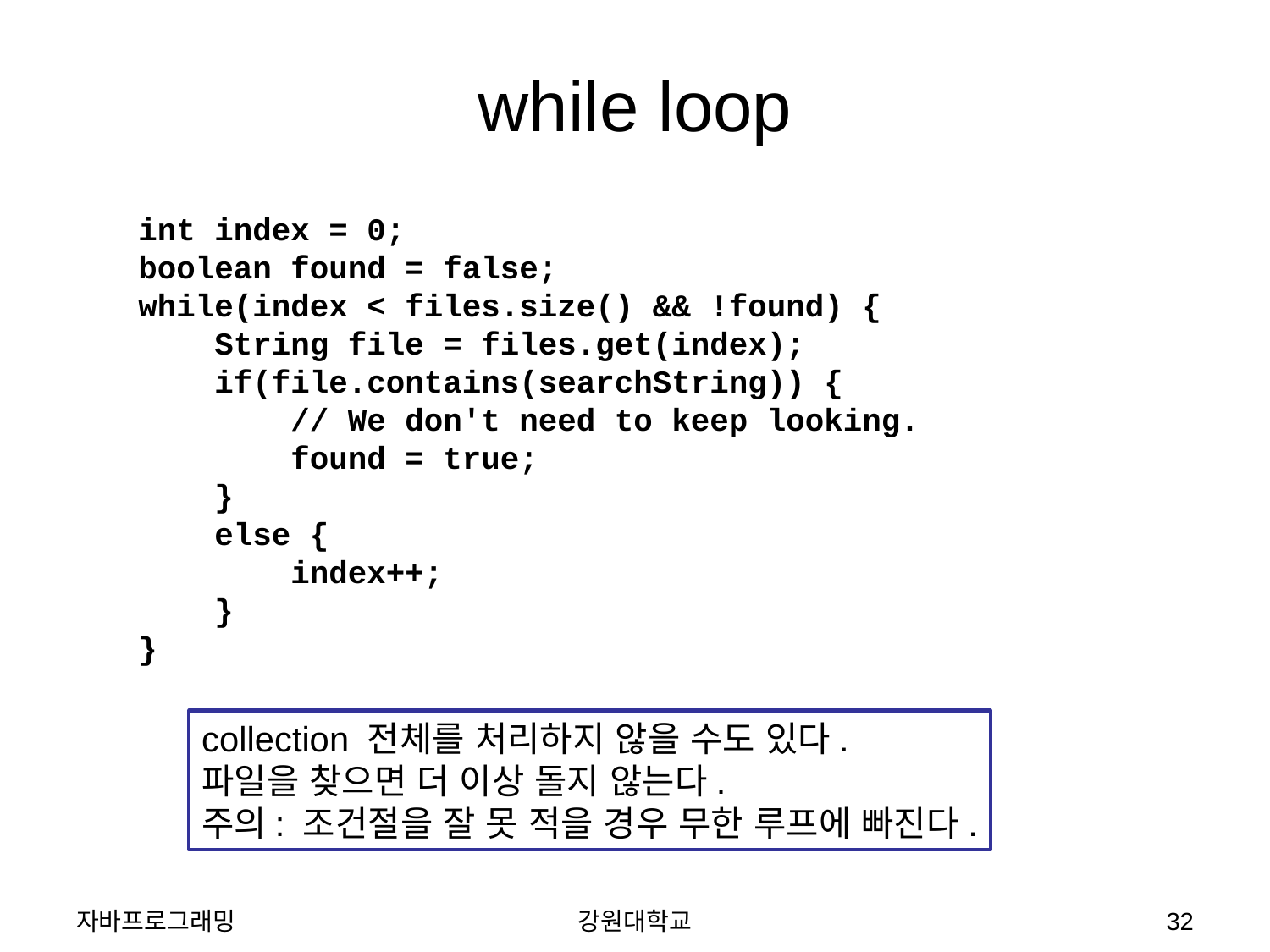

# while loop
int index = 0;
boolean found = false;
while(index < files.size() && !found) {
    String file = files.get(index);
    if(file.contains(searchString)) {
        // We don't need to keep looking.
        found = true;
    }
    else {
        index++;
    }
}
collection 전체를 처리하지 않을 수도 있다.
파일을 찾으면 더 이상 돌지 않는다.
주의: 조건절을 잘 못 적을 경우 무한 루프에 빠진다.
자바프로그래밍
강원대학교
32